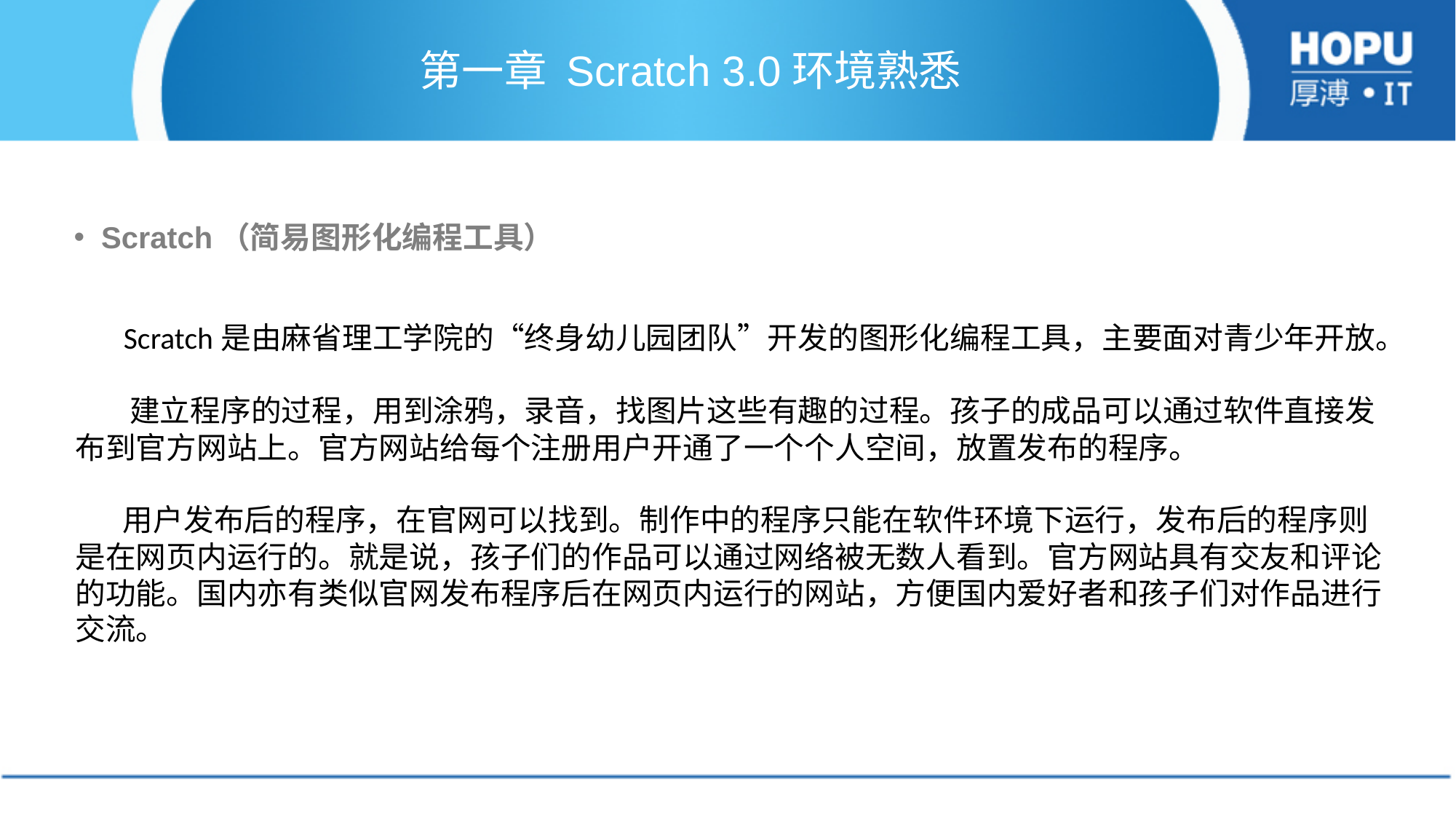

# 第一章 Scratch 3.0环境熟悉
Scratch（简易图形化编程工具）
       Scratch是由麻省理工学院的“终身幼儿园团队”开发的图形化编程工具，主要面对青少年开放。

       建立程序的过程，用到涂鸦，录音，找图片这些有趣的过程。孩子的成品可以通过软件直接发
布到官方网站上。官方网站给每个注册用户开通了一个个人空间，放置发布的程序。

      用户发布后的程序，在官网可以找到。制作中的程序只能在软件环境下运行，发布后的程序则
是在网页内运行的。就是说，孩子们的作品可以通过网络被无数人看到。官方网站具有交友和评论
的功能。国内亦有类似官网发布程序后在网页内运行的网站，方便国内爱好者和孩子们对作品进行
交流。